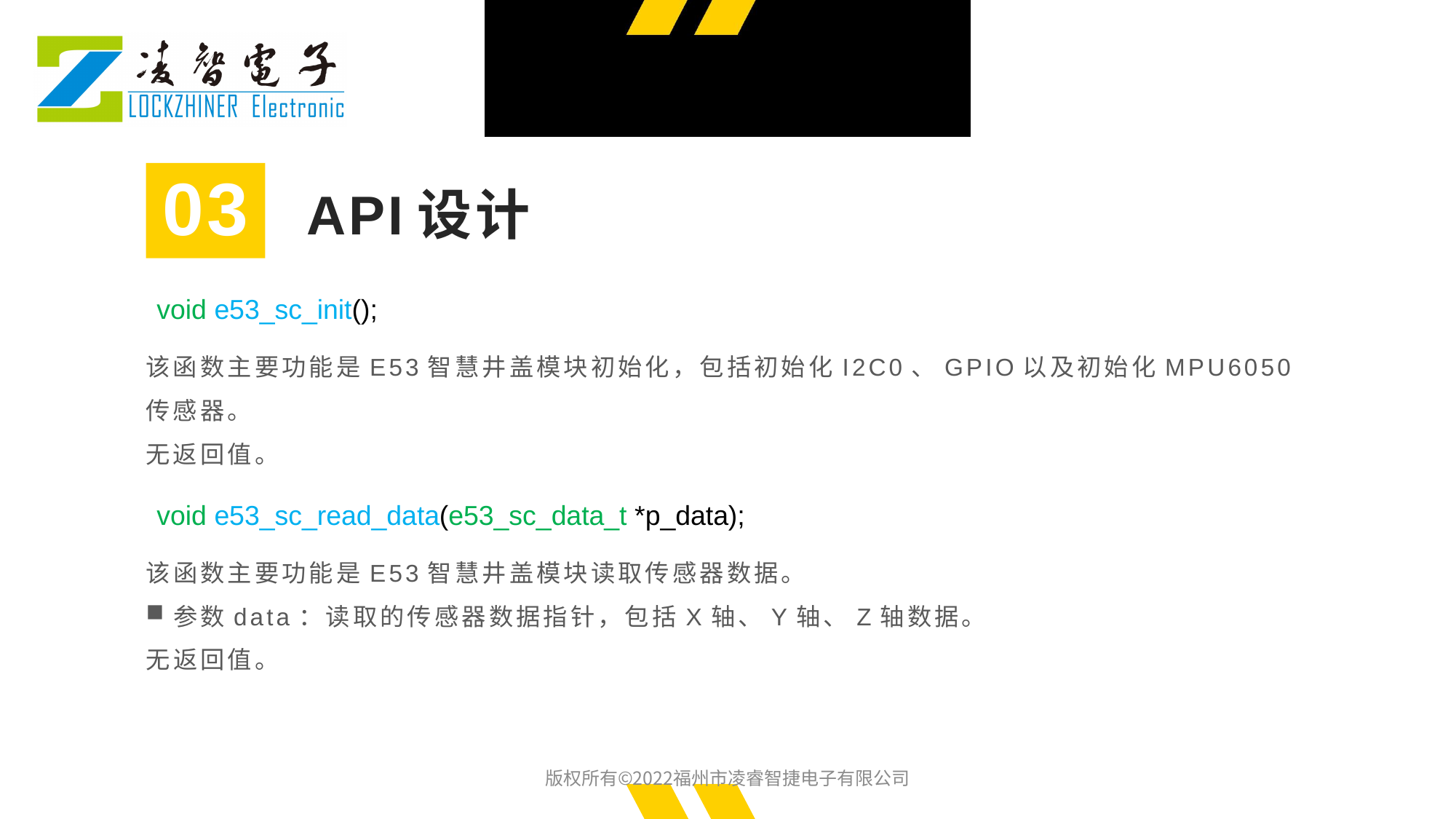

03
API设计
void e53_sc_init();
该函数主要功能是E53智慧井盖模块初始化，包括初始化I2C0、GPIO以及初始化MPU6050传感器。
无返回值。
void e53_sc_read_data(e53_sc_data_t *p_data);
该函数主要功能是E53智慧井盖模块读取传感器数据。
参数data：读取的传感器数据指针，包括X轴、Y轴、Z轴数据。
无返回值。
版权所有©2022福州市凌睿智捷电子有限公司
8